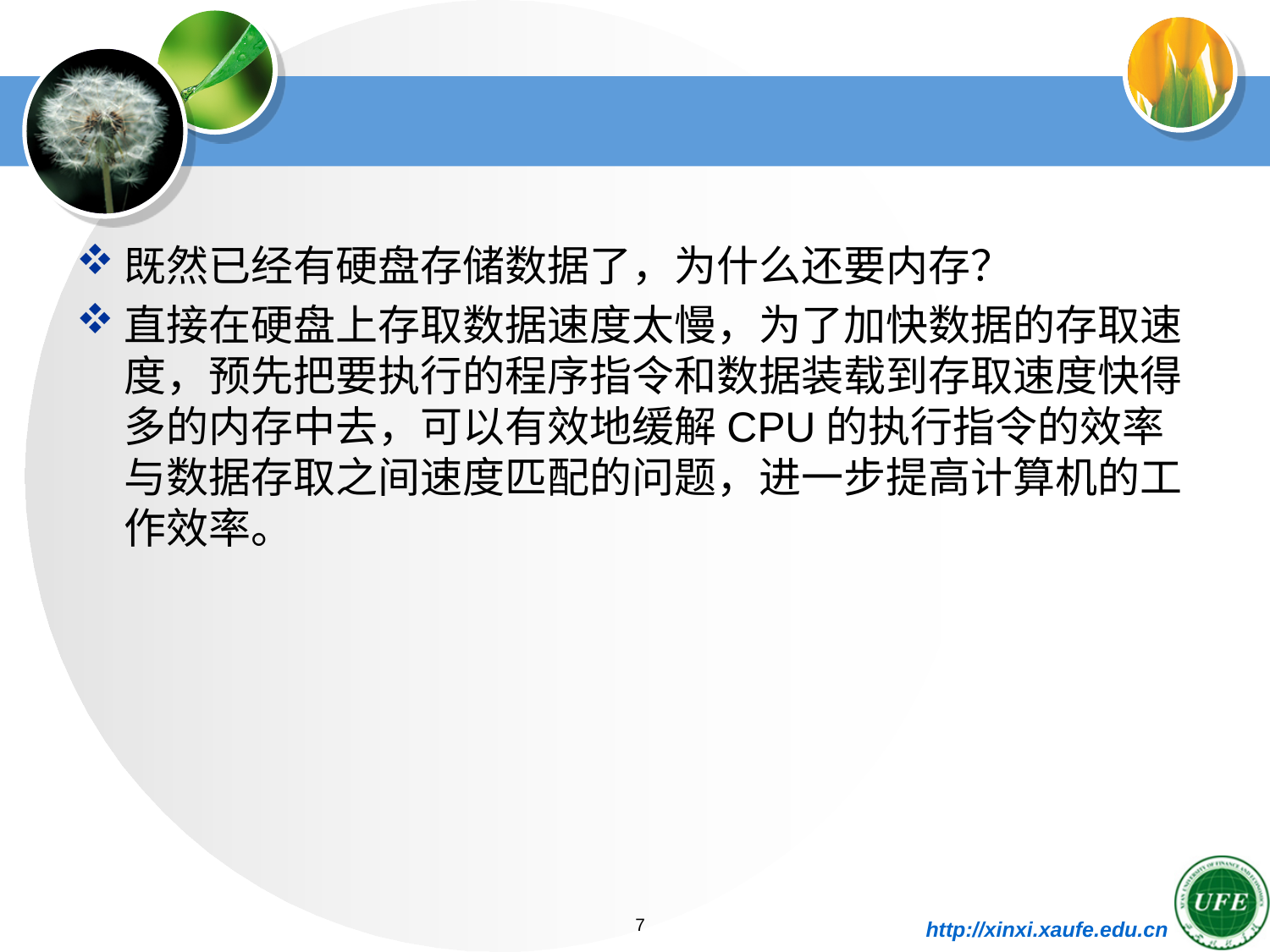

#
既然已经有硬盘存储数据了，为什么还要内存？
直接在硬盘上存取数据速度太慢，为了加快数据的存取速度，预先把要执行的程序指令和数据装载到存取速度快得多的内存中去，可以有效地缓解CPU的执行指令的效率与数据存取之间速度匹配的问题，进一步提高计算机的工作效率。
7
http://xinxi.xaufe.edu.cn